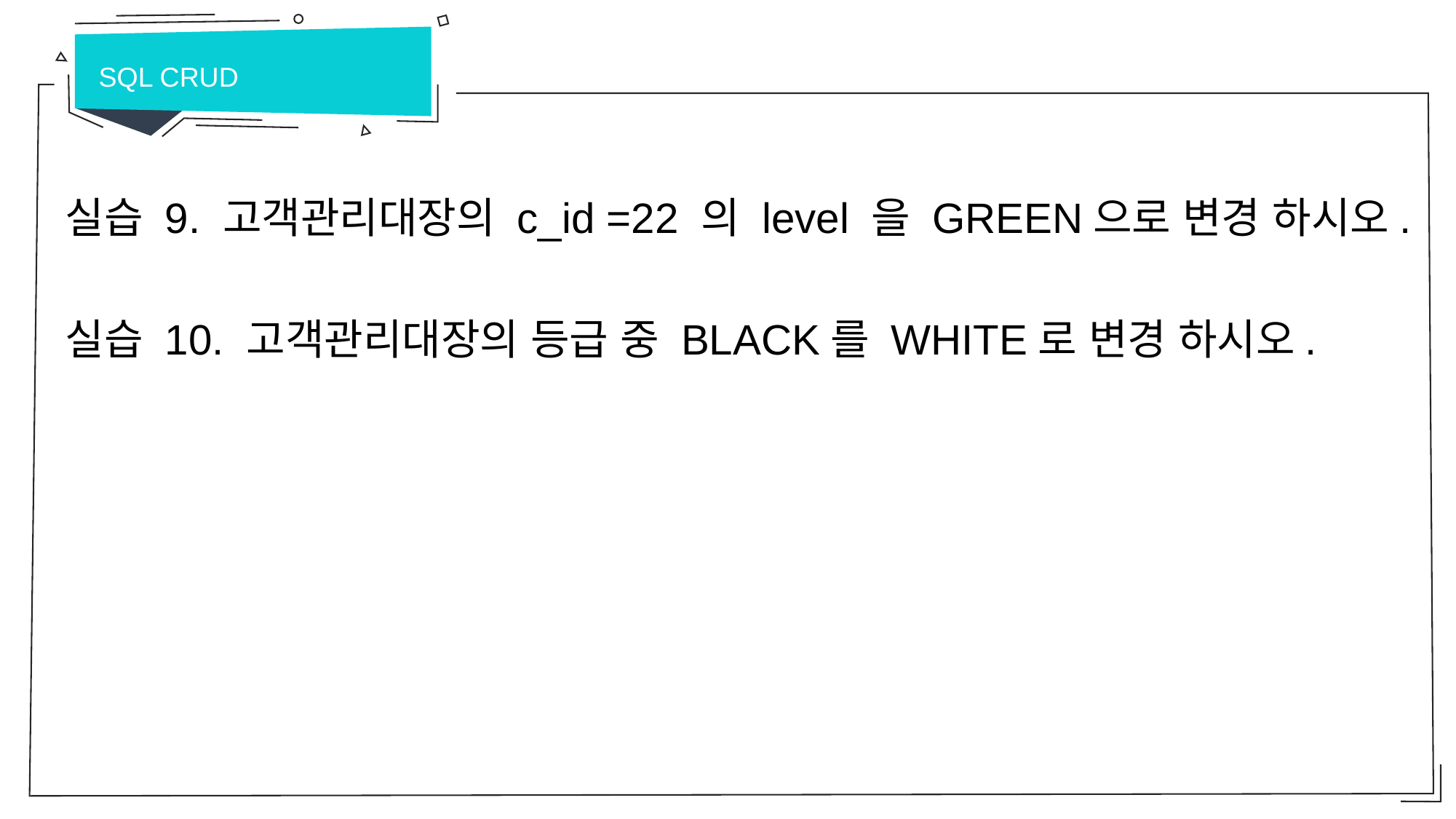

SQL CRUD
실습 9. 고객관리대장의 c_id =22 의 level 을 GREEN으로 변경 하시오.

실습 10. 고객관리대장의 등급 중 BLACK를 WHITE로 변경 하시오.